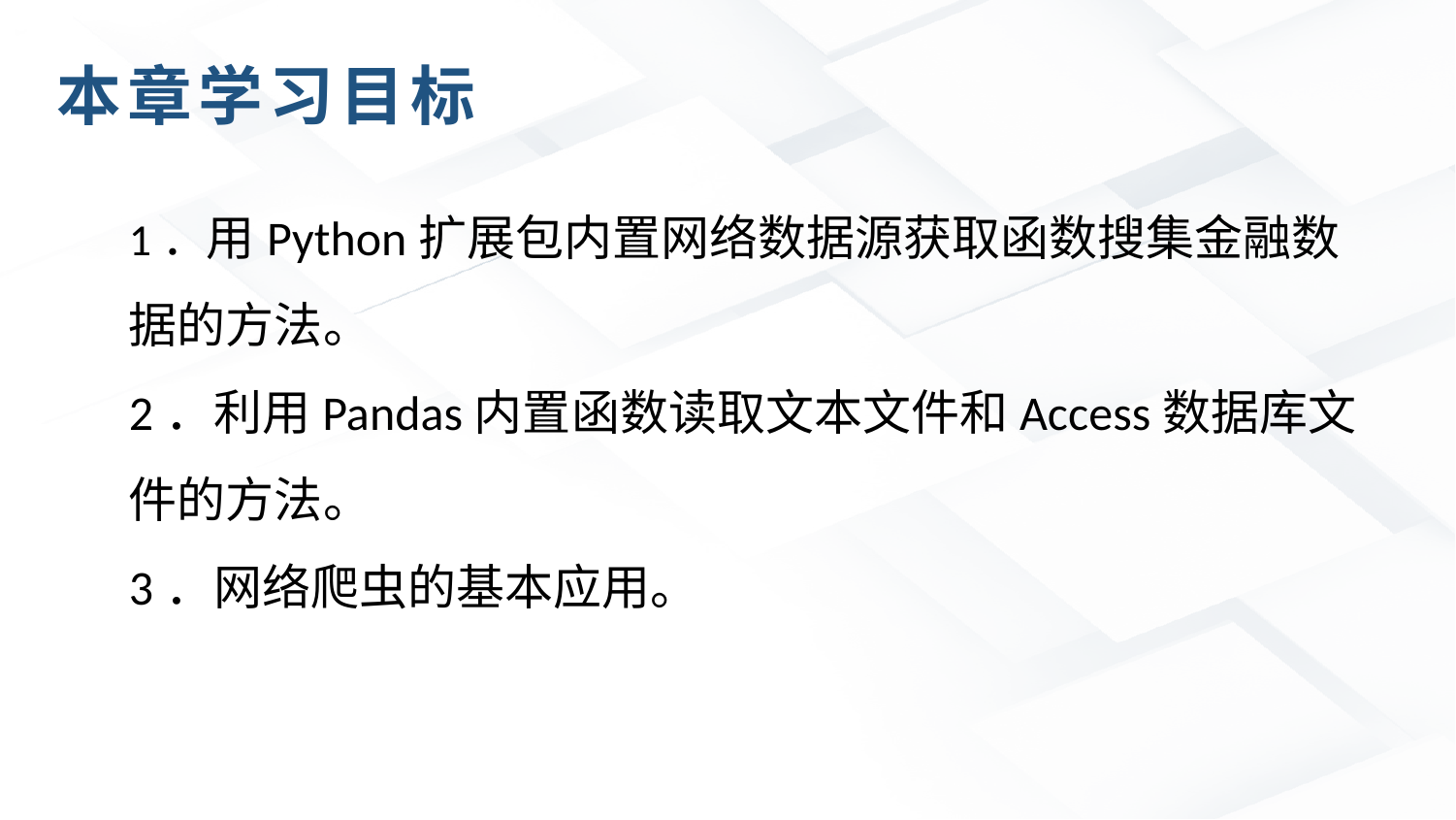

本章学习目标
1．用Python扩展包内置网络数据源获取函数搜集金融数据的方法。
2．利用Pandas内置函数读取文本文件和Access数据库文件的方法。
3．网络爬虫的基本应用。